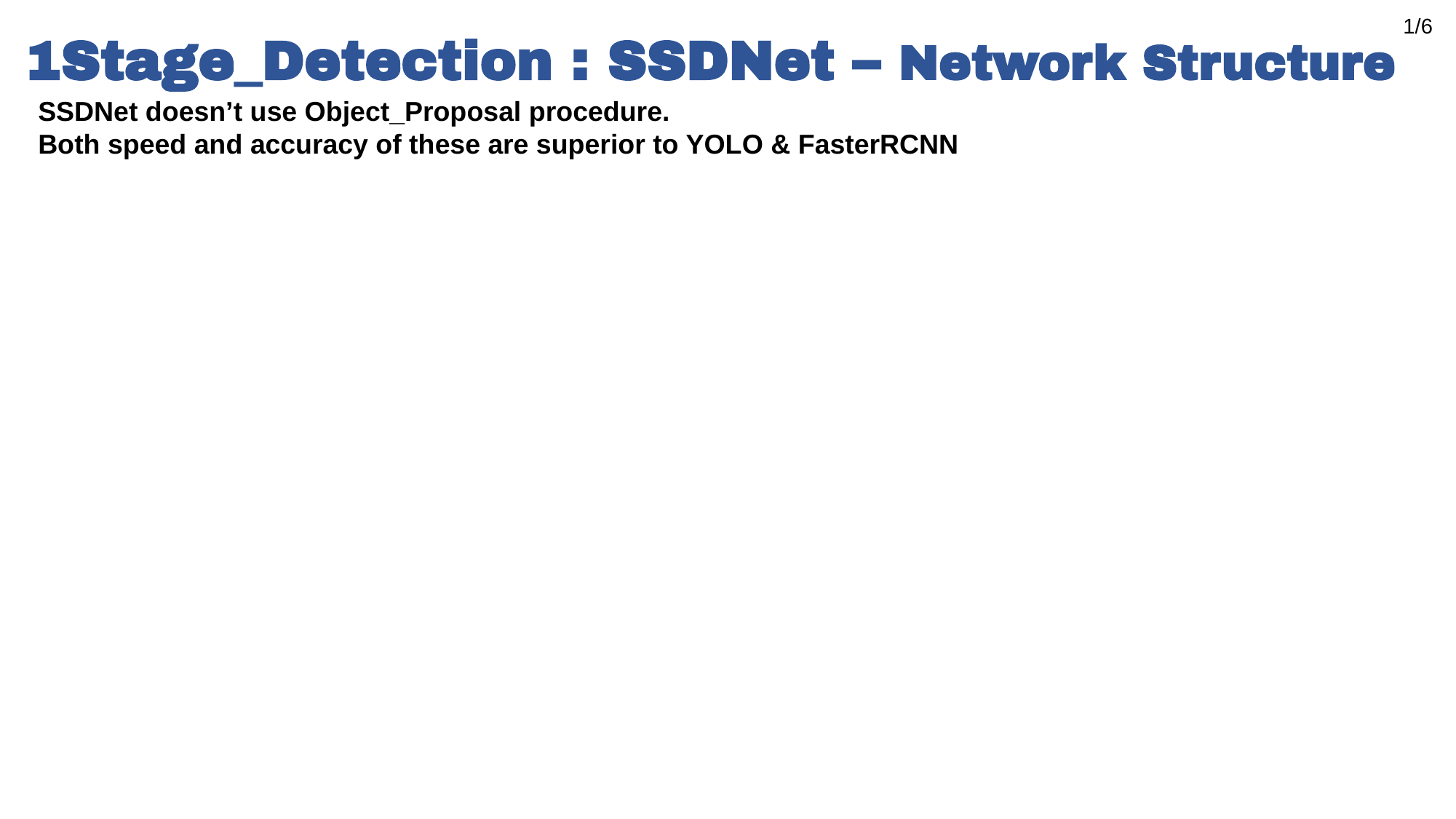

FLOPs : 연산능력

1/6
1Stage_Detection : SSDNet – Network Structure
SSDNet doesn’t use Object_Proposal procedure.
Both speed and accuracy of these are superior to YOLO & FasterRCNN